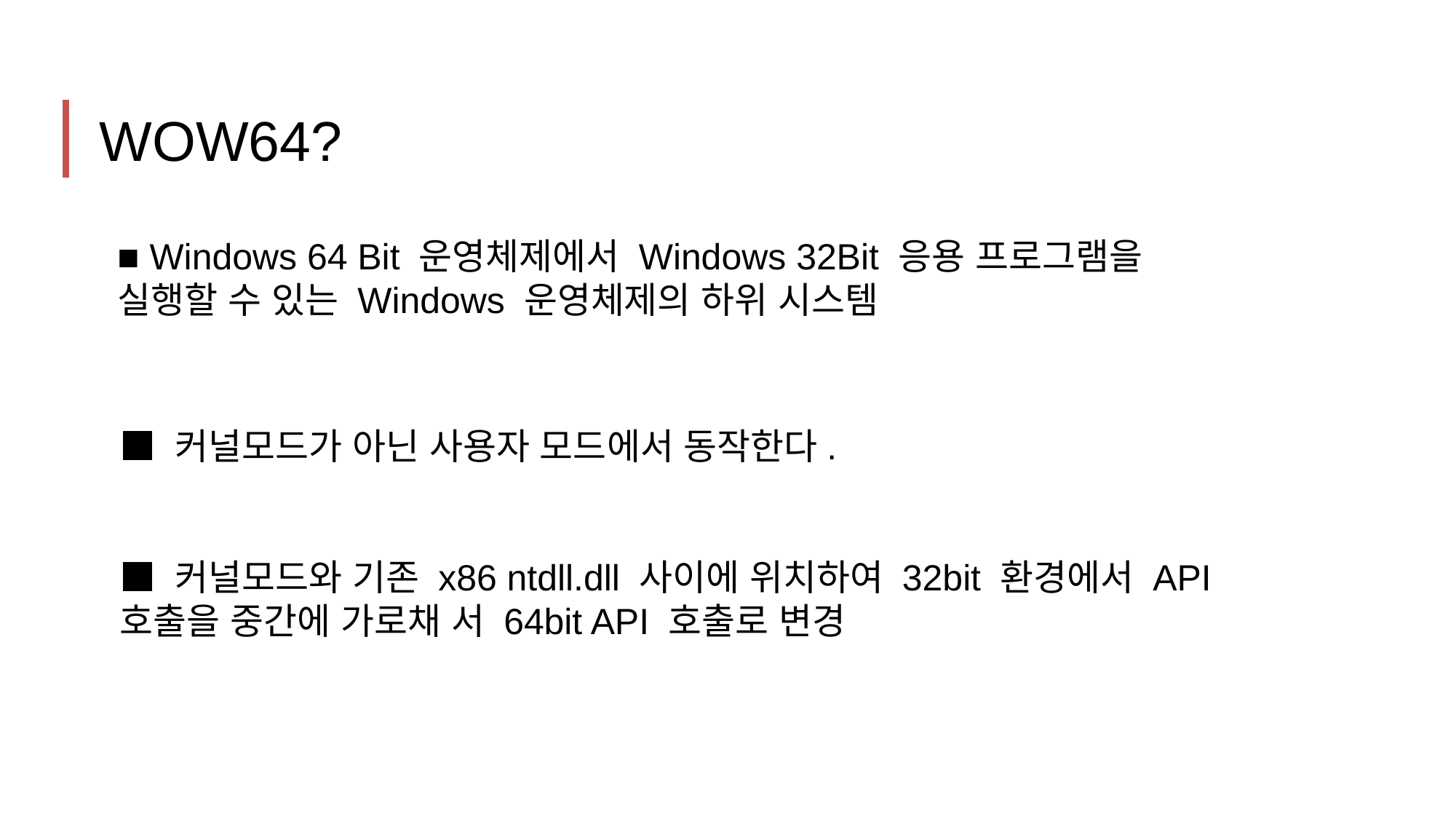

WOW64?
■ Windows 64 Bit 운영체제에서 Windows 32Bit 응용 프로그램을 실행할 수 있는 Windows 운영체제의 하위 시스템
■ 커널모드가 아닌 사용자 모드에서 동작한다.
■ 커널모드와 기존 x86 ntdll.dll 사이에 위치하여 32bit 환경에서 API 호출을 중간에 가로채 서 64bit API 호출로 변경